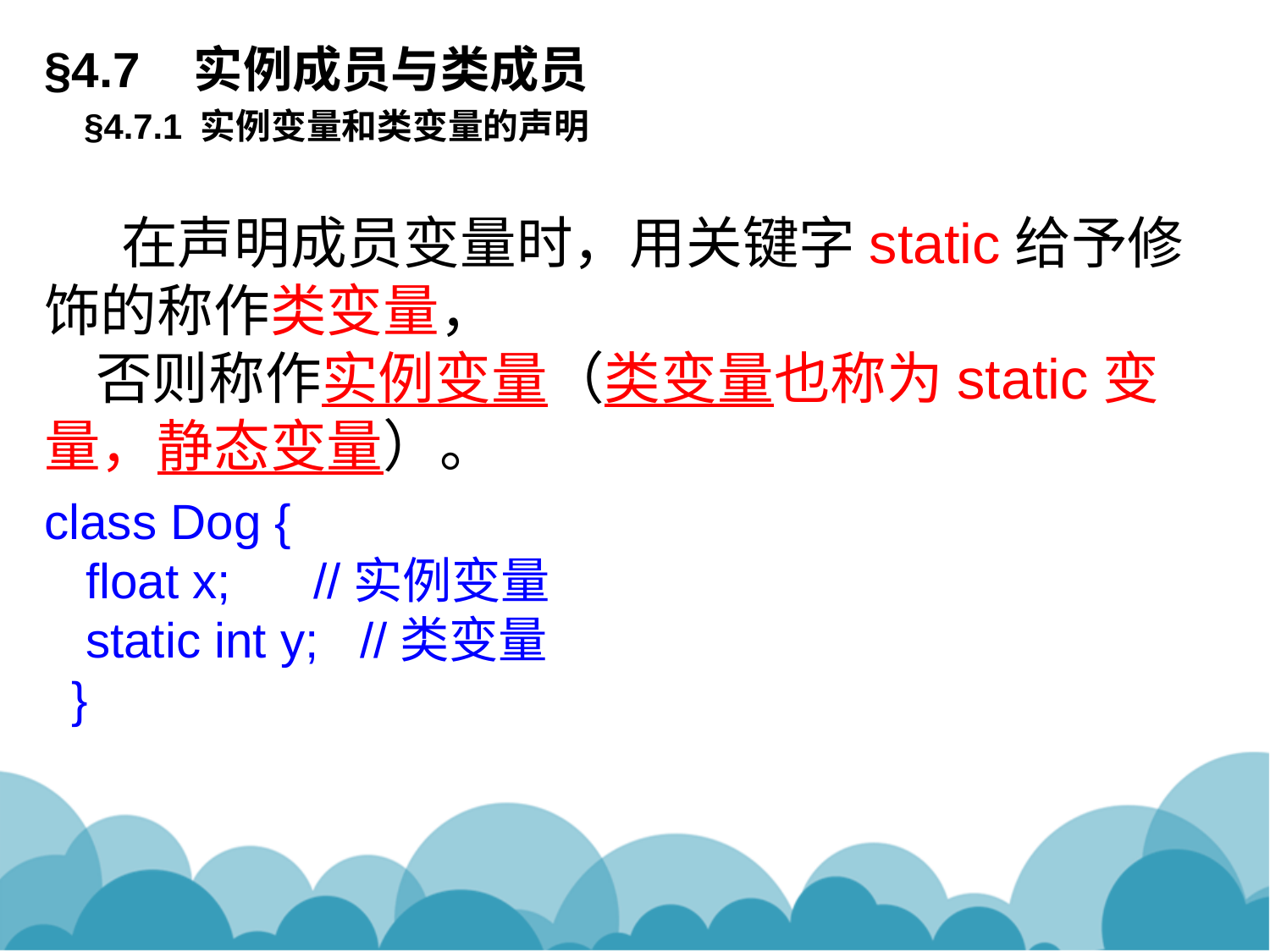

§4.7   实例成员与类成员
§4.7.1 实例变量和类变量的声明
       在声明成员变量时，用关键字static给予修饰的称作类变量，
   否则称作实例变量（类变量也称为static变量，静态变量）。
class Dog {
   float x;      //实例变量
   static int y;   //类变量
  }

87